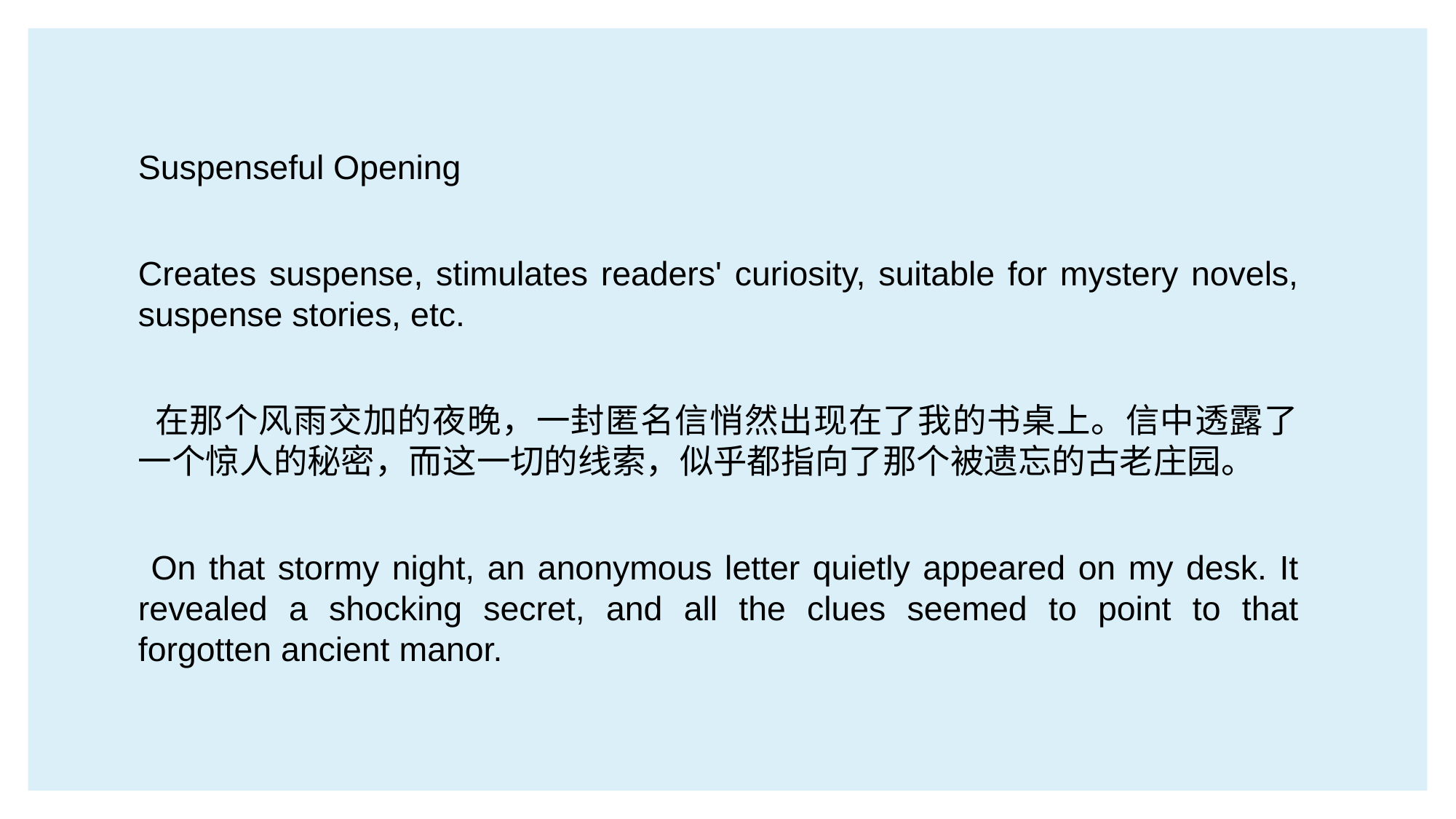

#
Suspenseful Opening

Creates suspense, stimulates readers' curiosity, suitable for mystery novels, suspense stories, etc.

 在那个风雨交加的夜晚，一封匿名信悄然出现在了我的书桌上。信中透露了一个惊人的秘密，而这一切的线索，似乎都指向了那个被遗忘的古老庄园。

 On that stormy night, an anonymous letter quietly appeared on my desk. It revealed a shocking secret, and all the clues seemed to point to that forgotten ancient manor.